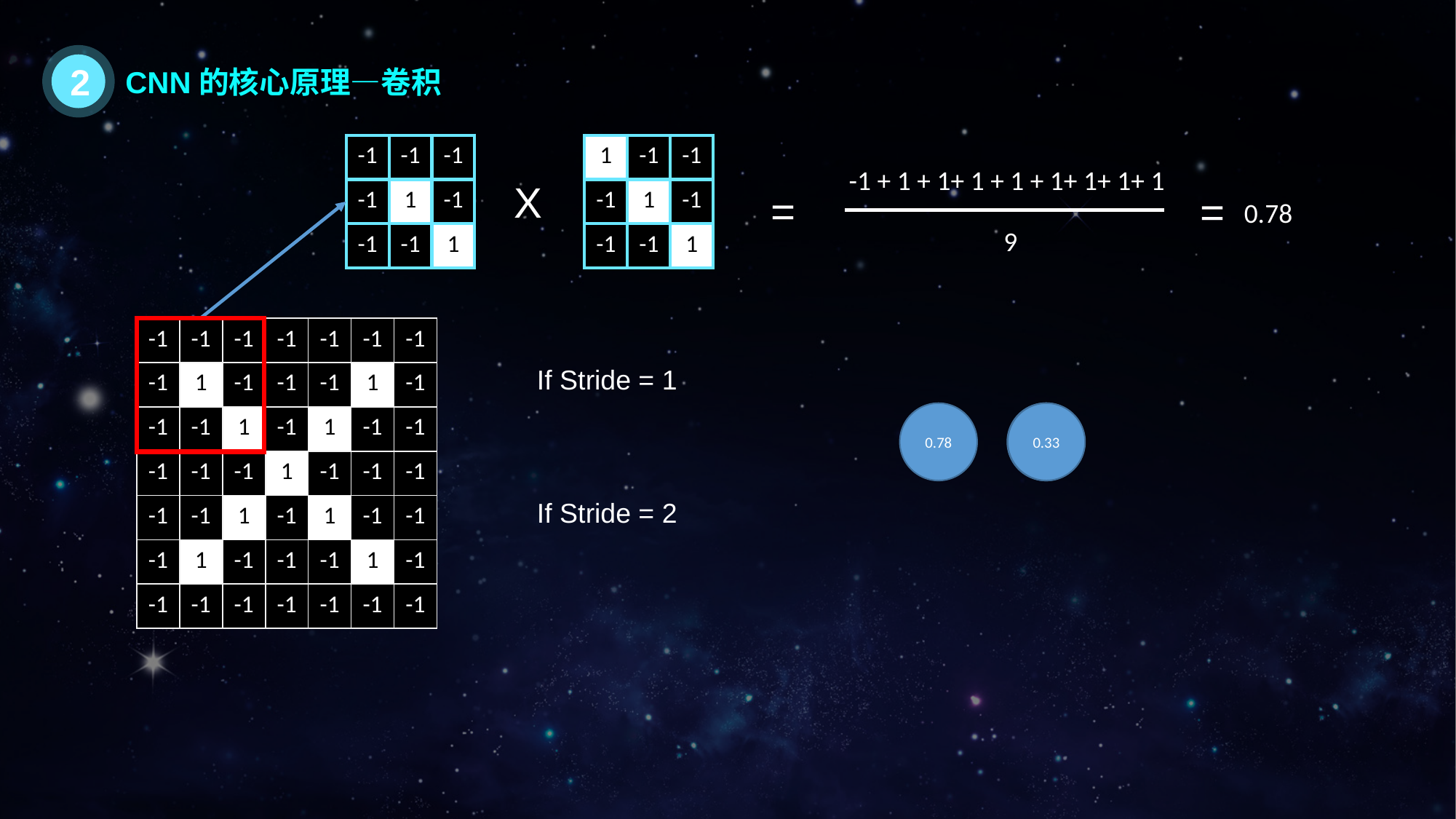

2
CNN的核心原理—卷积
| -1 | -1 | -1 |
| --- | --- | --- |
| -1 | 1 | -1 |
| -1 | -1 | 1 |
| 1 | -1 | -1 |
| --- | --- | --- |
| -1 | 1 | -1 |
| -1 | -1 | 1 |
-1 + 1 + 1+ 1 + 1 + 1+ 1+ 1+ 1
X
=
=
0.78
9
| -1 | -1 | -1 | -1 | -1 | -1 | -1 |
| --- | --- | --- | --- | --- | --- | --- |
| -1 | 1 | -1 | -1 | -1 | 1 | -1 |
| -1 | -1 | 1 | -1 | 1 | -1 | -1 |
| -1 | -1 | -1 | 1 | -1 | -1 | -1 |
| -1 | -1 | 1 | -1 | 1 | -1 | -1 |
| -1 | 1 | -1 | -1 | -1 | 1 | -1 |
| -1 | -1 | -1 | -1 | -1 | -1 | -1 |

If Stride = 1
0.78
-0.11
0.33
If Stride = 2